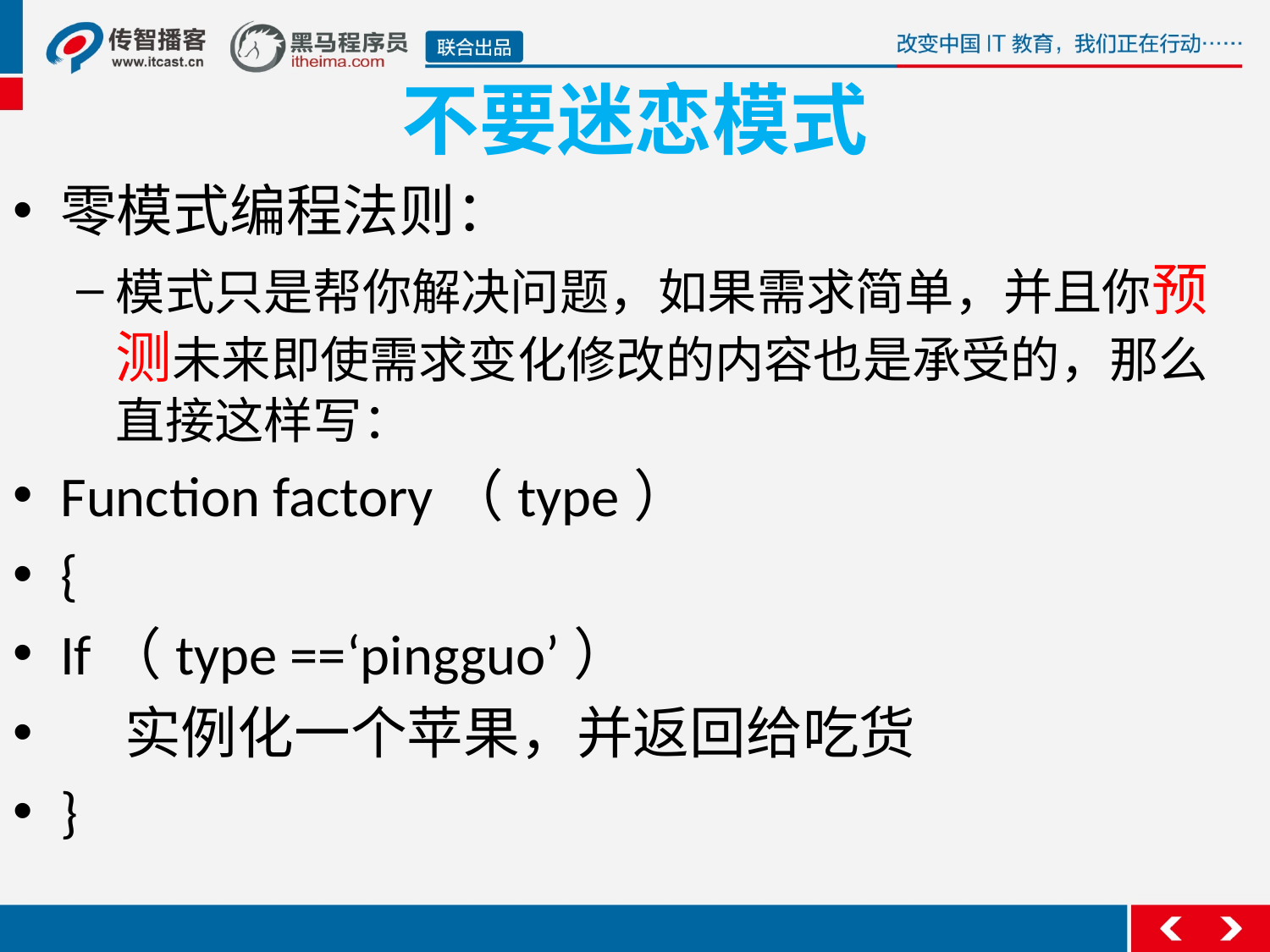

# 不要迷恋模式
零模式编程法则：
模式只是帮你解决问题，如果需求简单，并且你预测未来即使需求变化修改的内容也是承受的，那么直接这样写：
Function factory（type）
{
If（type ==‘pingguo’）
    实例化一个苹果，并返回给吃货
}